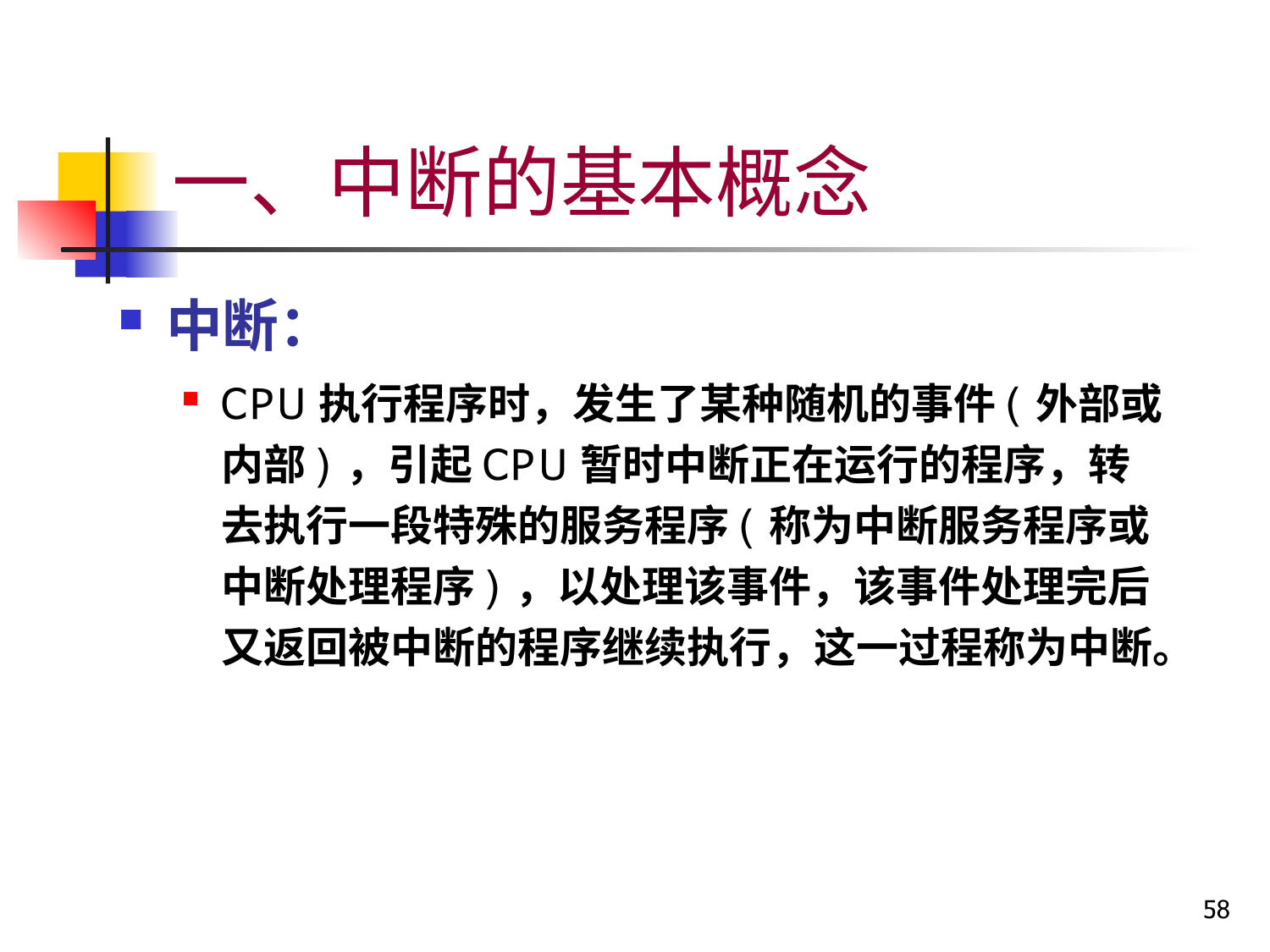

# 一、中断的基本概念
中断：
CPU执行程序时，发生了某种随机的事件(外部或内部)，引起CPU暂时中断正在运行的程序，转去执行一段特殊的服务程序(称为中断服务程序或中断处理程序)，以处理该事件，该事件处理完后又返回被中断的程序继续执行，这一过程称为中断。
58